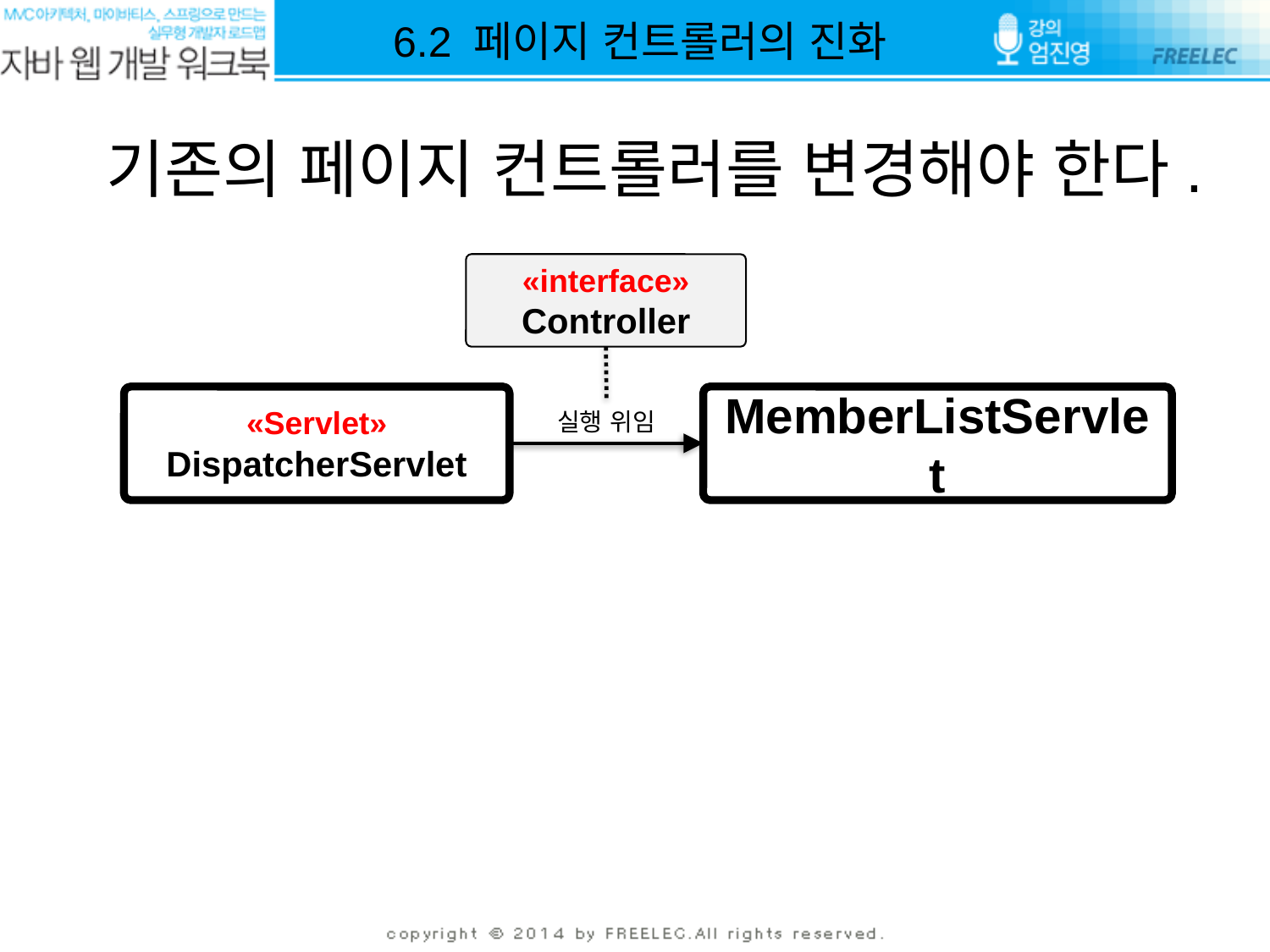

6.2 페이지 컨트롤러의 진화
기존의 페이지 컨트롤러를 변경해야 한다.
«interface»
Controller

«Servlet»
DispatcherServlet

MemberListServlet

실행 위임